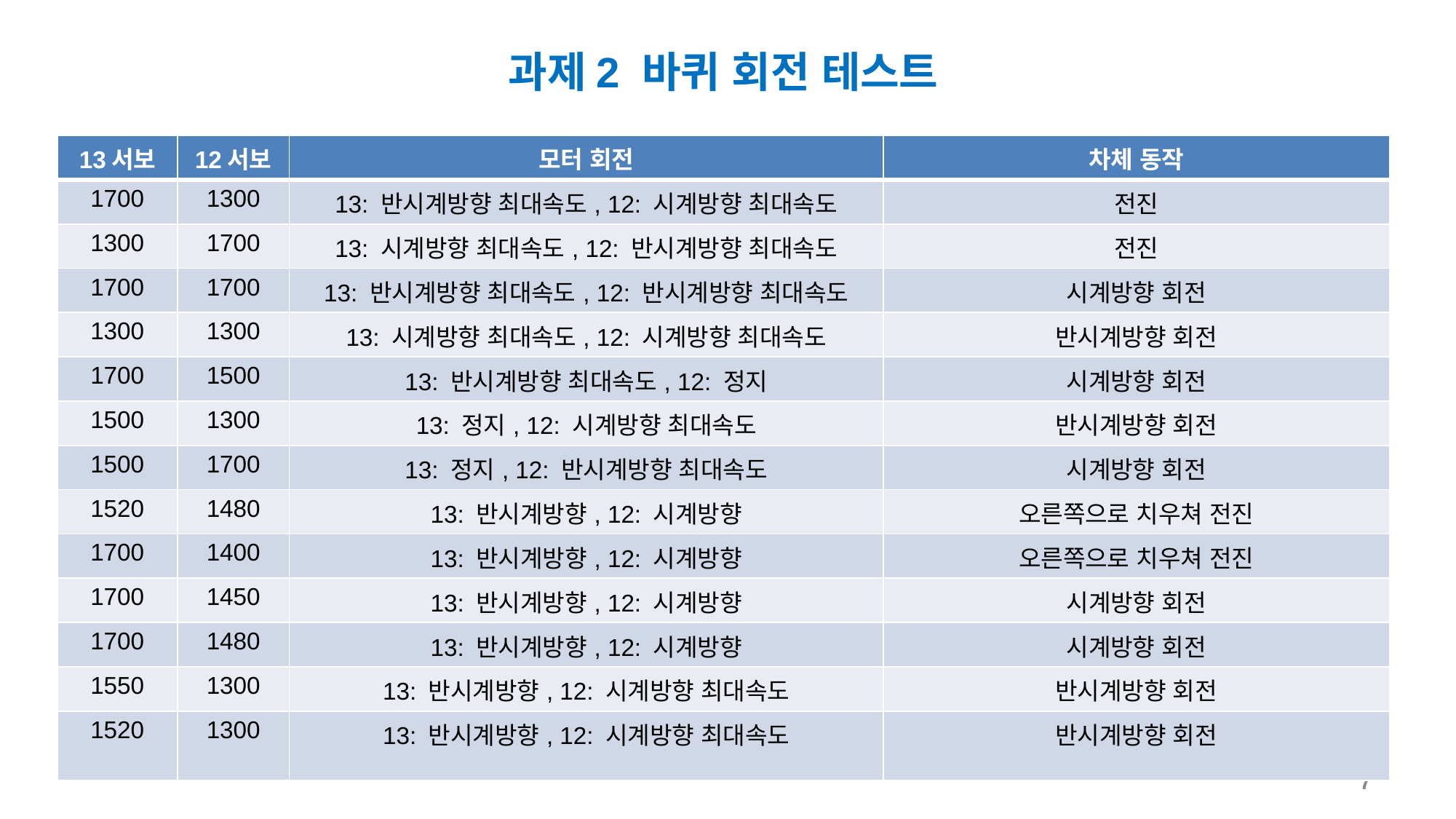

과제2 바퀴 회전 테스트
| 13서보 | 12서보 | 모터 회전 | 차체 동작 |
| --- | --- | --- | --- |
| 1700 | 1300 | 13: 반시계방향 최대속도, 12: 시계방향 최대속도 | 전진 |
| 1300 | 1700 | 13: 시계방향 최대속도, 12: 반시계방향 최대속도 | 전진 |
| 1700 | 1700 | 13: 반시계방향 최대속도, 12: 반시계방향 최대속도 | 시계방향 회전 |
| 1300 | 1300 | 13: 시계방향 최대속도, 12: 시계방향 최대속도 | 반시계방향 회전 |
| 1700 | 1500 | 13: 반시계방향 최대속도, 12: 정지 | 시계방향 회전 |
| 1500 | 1300 | 13: 정지, 12: 시계방향 최대속도 | 반시계방향 회전 |
| 1500 | 1700 | 13: 정지, 12: 반시계방향 최대속도 | 시계방향 회전 |
| 1520 | 1480 | 13: 반시계방향, 12: 시계방향 | 오른쪽으로 치우쳐 전진 |
| 1700 | 1400 | 13: 반시계방향, 12: 시계방향 | 오른쪽으로 치우쳐 전진 |
| 1700 | 1450 | 13: 반시계방향, 12: 시계방향 | 시계방향 회전 |
| 1700 | 1480 | 13: 반시계방향, 12: 시계방향 | 시계방향 회전 |
| 1550 | 1300 | 13: 반시계방향, 12: 시계방향 최대속도 | 반시계방향 회전 |
| 1520 | 1300 | 13: 반시계방향, 12: 시계방향 최대속도 | 반시계방향 회전 |
7